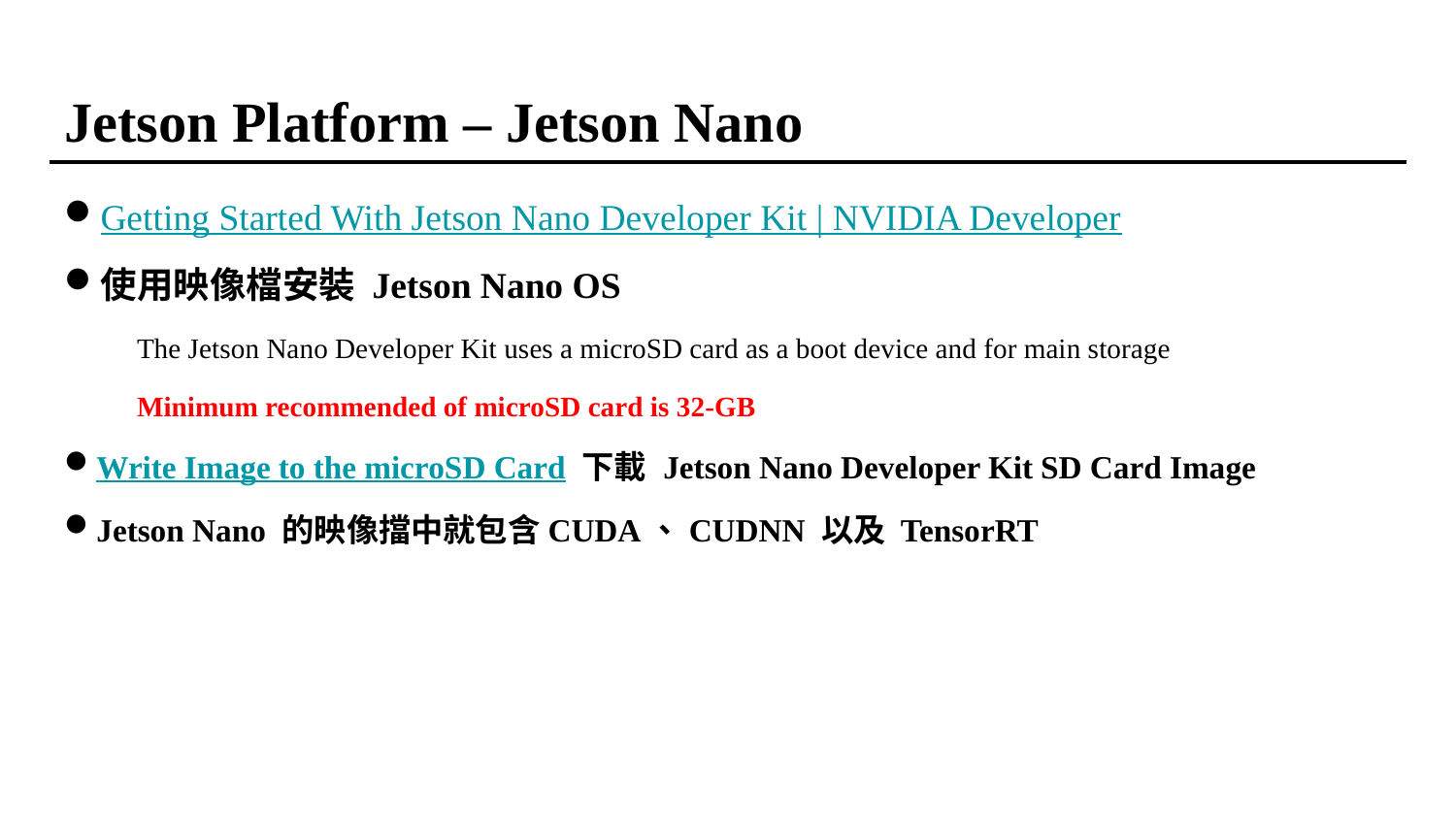

# Jetson Platform – Jetson Nano
Getting Started With Jetson Nano Developer Kit | NVIDIA Developer
使用映像檔安裝 Jetson Nano OS
The Jetson Nano Developer Kit uses a microSD card as a boot device and for main storage
Minimum recommended of microSD card is 32-GB
Write Image to the microSD Card 下載 Jetson Nano Developer Kit SD Card Image
Jetson Nano 的映像擋中就包含CUDA、CUDNN 以及 TensorRT